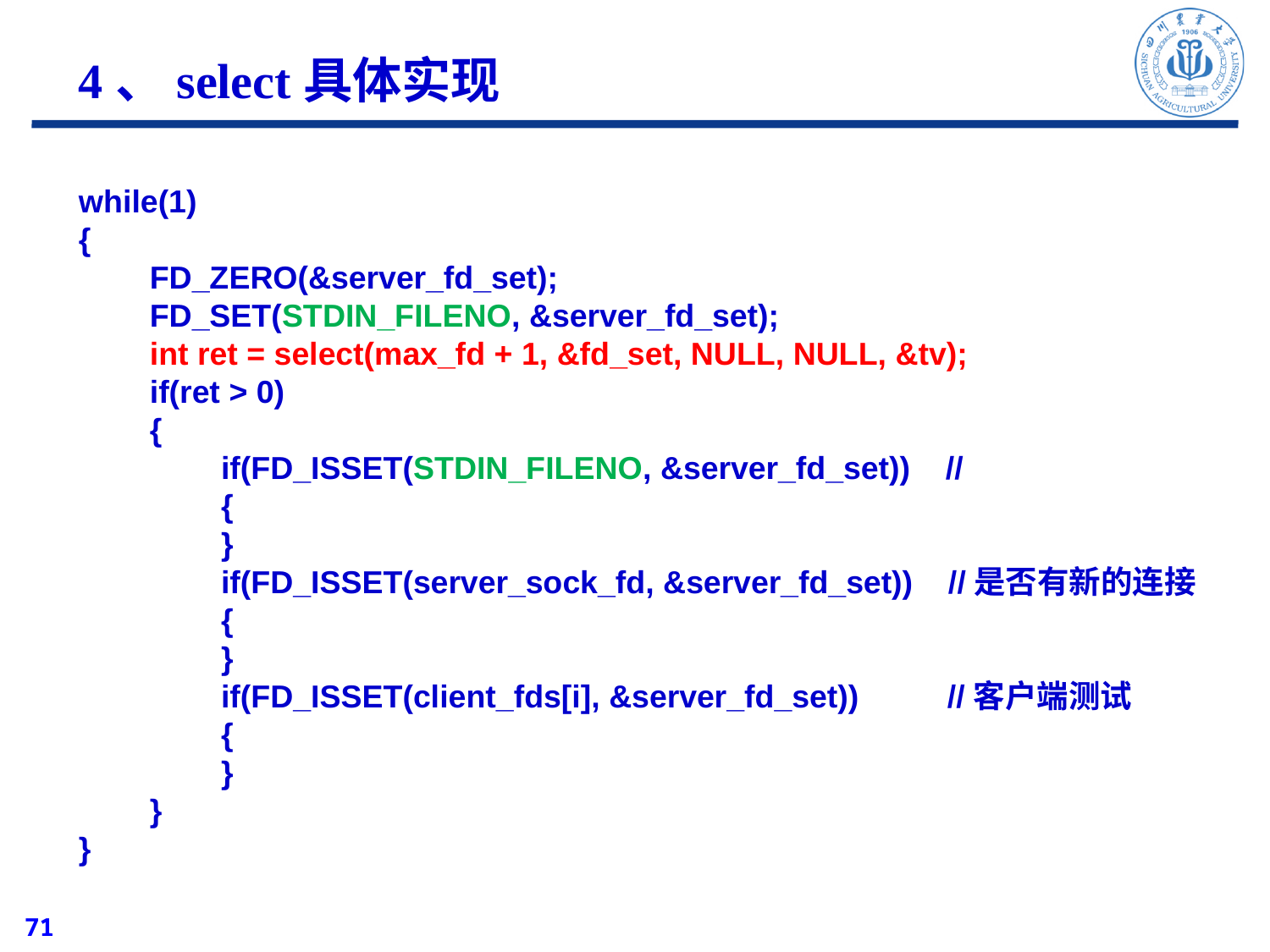

4、select具体实现
while(1)
{
        FD_ZERO(&server_fd_set);
        FD_SET(STDIN_FILENO, &server_fd_set);
        int ret = select(max_fd + 1, &fd_set, NULL, NULL, &tv);
        if(ret > 0)
        {
                if(FD_ISSET(STDIN_FILENO, &server_fd_set))    //
                {
                }
                if(FD_ISSET(server_sock_fd, &server_fd_set))    //是否有新的连接
                {
                }
                if(FD_ISSET(client_fds[i], &server_fd_set))          //客户端测试
                {
                }
        }
}